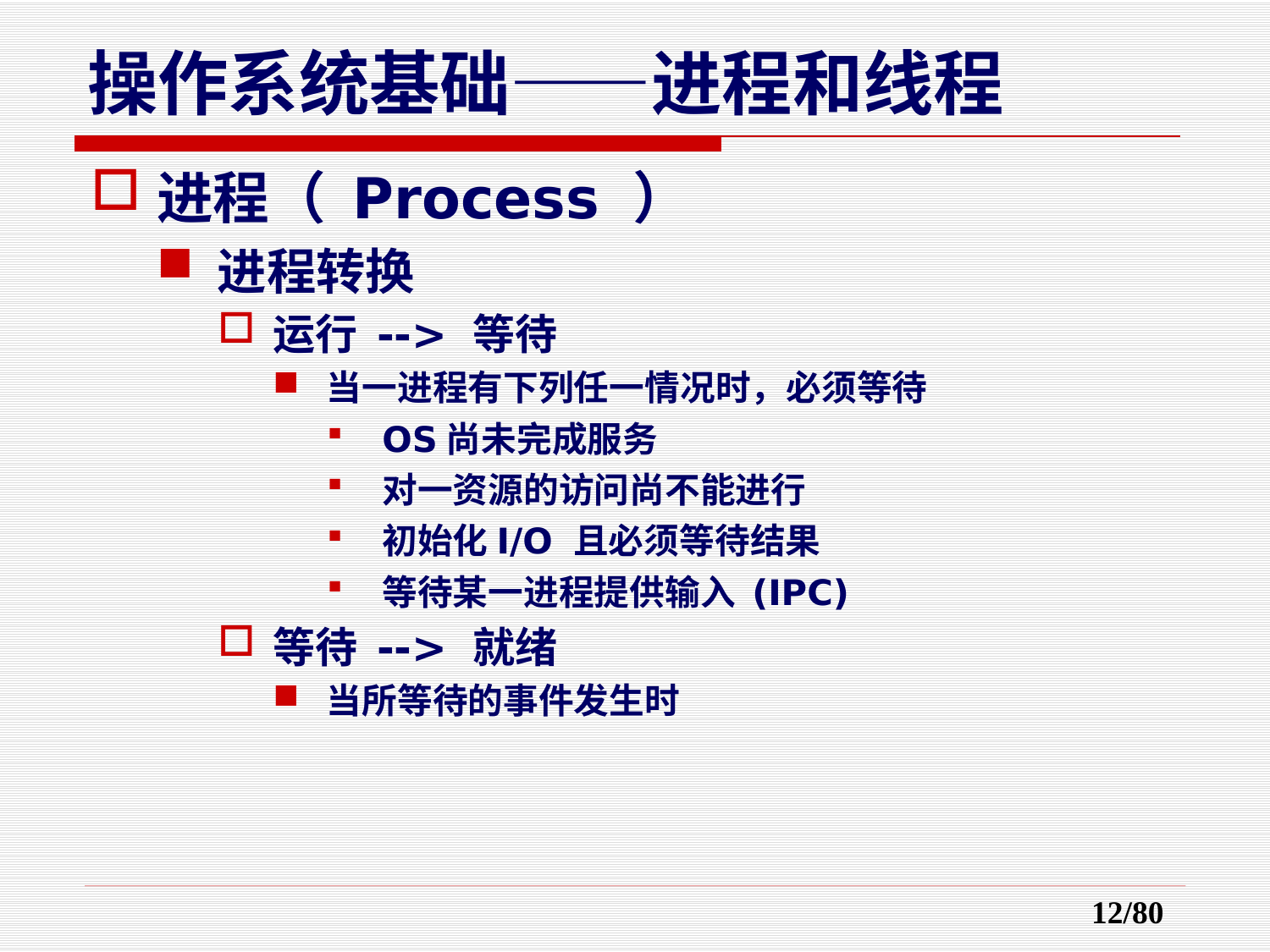

# 操作系统基础——进程和线程
进程（ Process ）
进程转换
运行 --> 等待
当一进程有下列任一情况时，必须等待
OS尚未完成服务
对一资源的访问尚不能进行
初始化I/O 且必须等待结果
等待某一进程提供输入 (IPC)
等待 --> 就绪
当所等待的事件发生时